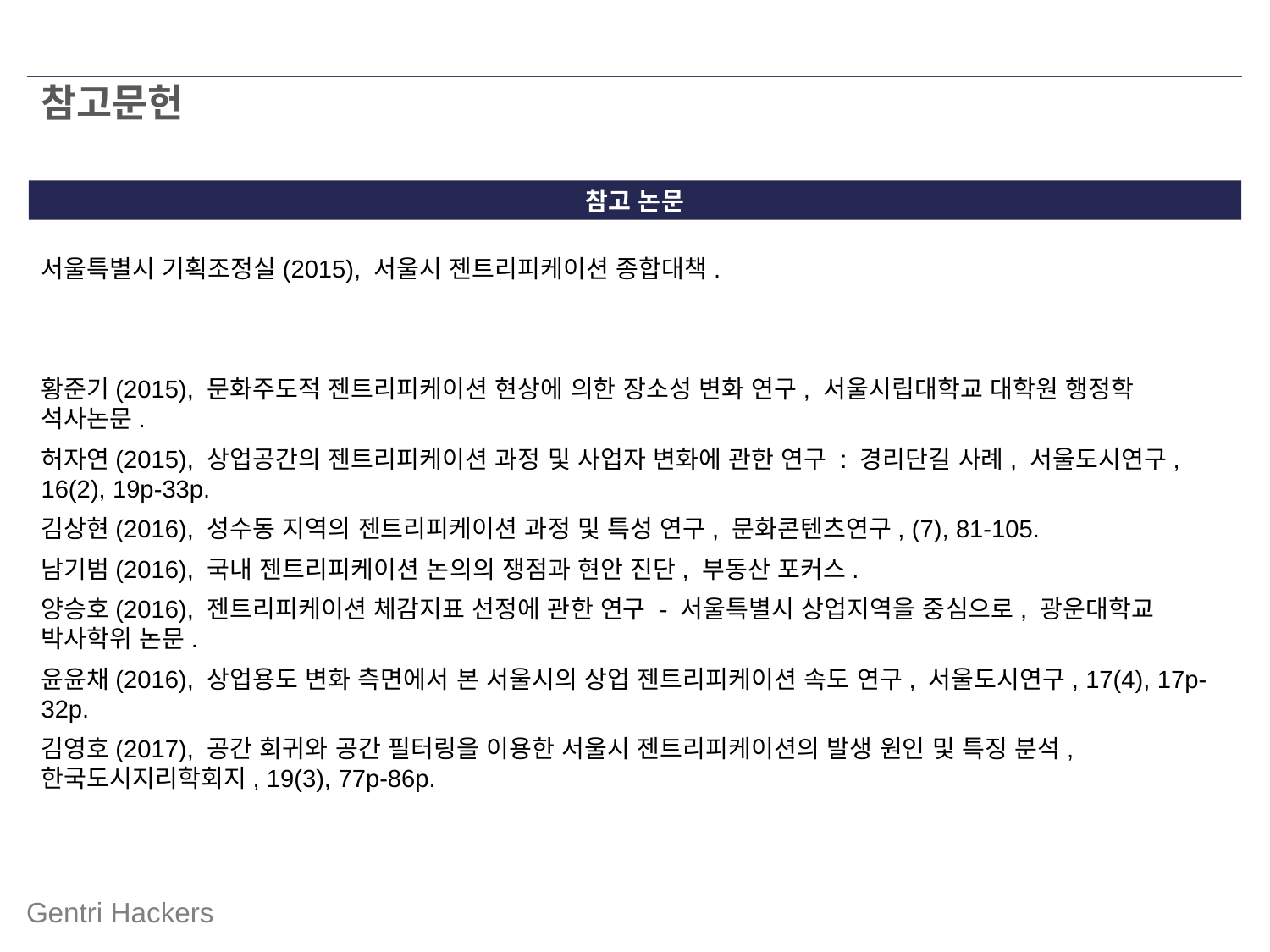

# 참고문헌
참고 논문
서울특별시 기획조정실(2015), 서울시 젠트리피케이션 종합대책.

황준기(2015), 문화주도적 젠트리피케이션 현상에 의한 장소성 변화 연구, 서울시립대학교 대학원 행정학 석사논문.
허자연(2015), 상업공간의 젠트리피케이션 과정 및 사업자 변화에 관한 연구 : 경리단길 사례, 서울도시연구, 16(2), 19p-33p.
김상현(2016), 성수동 지역의 젠트리피케이션 과정 및 특성 연구, 문화콘텐츠연구, (7), 81-105.
남기범(2016), 국내 젠트리피케이션 논의의 쟁점과 현안 진단, 부동산 포커스.
양승호(2016), 젠트리피케이션 체감지표 선정에 관한 연구 - 서울특별시 상업지역을 중심으로, 광운대학교 박사학위 논문.
윤윤채(2016), 상업용도 변화 측면에서 본 서울시의 상업 젠트리피케이션 속도 연구, 서울도시연구, 17(4), 17p-32p.
김영호(2017), 공간 회귀와 공간 필터링을 이용한 서울시 젠트리피케이션의 발생 원인 및 특징 분석, 한국도시지리학회지, 19(3), 77p-86p.